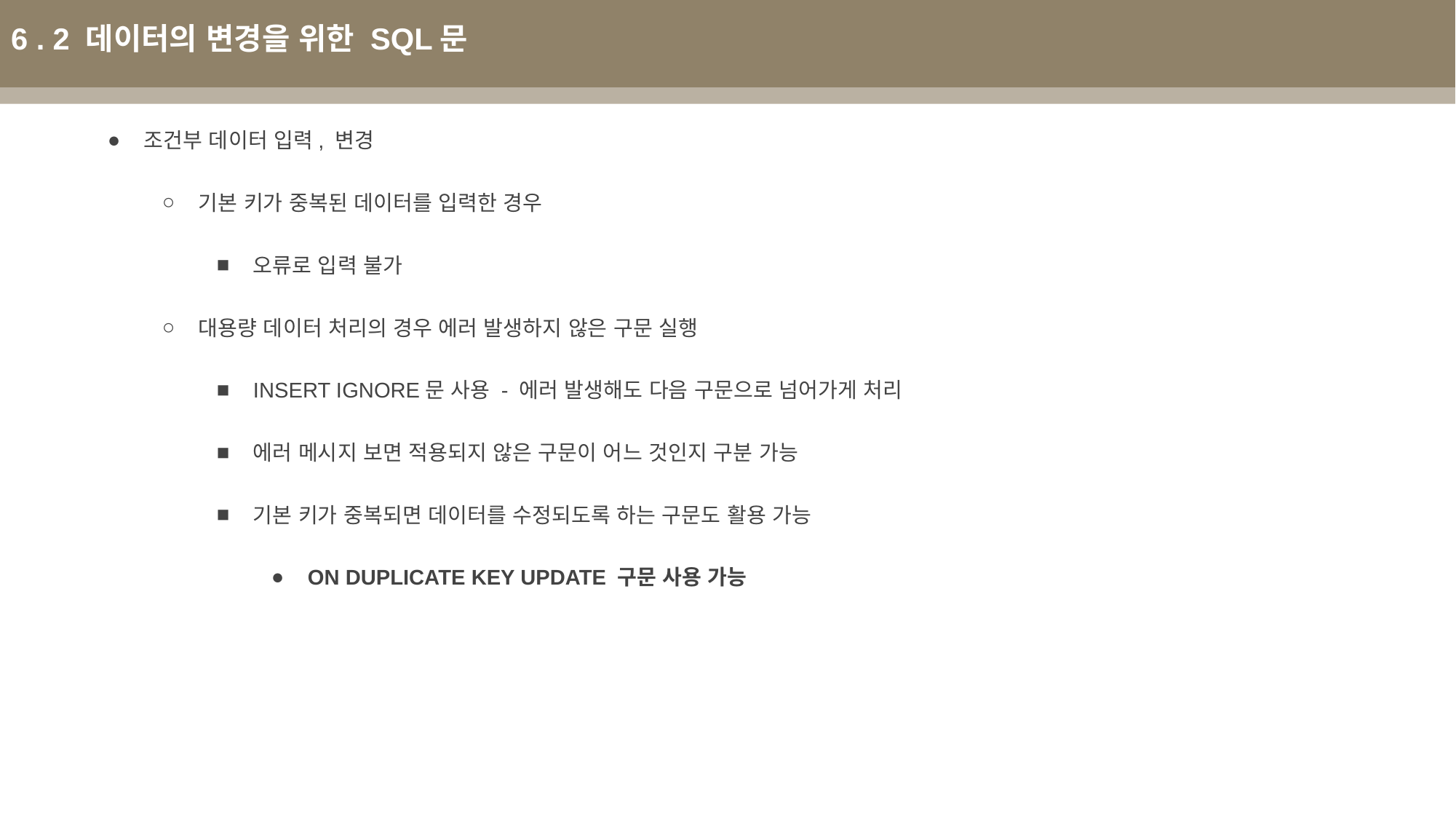

6 . 2 데이터의 변경을 위한 SQL문
조건부 데이터 입력, 변경
기본 키가 중복된 데이터를 입력한 경우
오류로 입력 불가
대용량 데이터 처리의 경우 에러 발생하지 않은 구문 실행
INSERT IGNORE문 사용 - 에러 발생해도 다음 구문으로 넘어가게 처리
에러 메시지 보면 적용되지 않은 구문이 어느 것인지 구분 가능
기본 키가 중복되면 데이터를 수정되도록 하는 구문도 활용 가능
ON DUPLICATE KEY UPDATE 구문 사용 가능